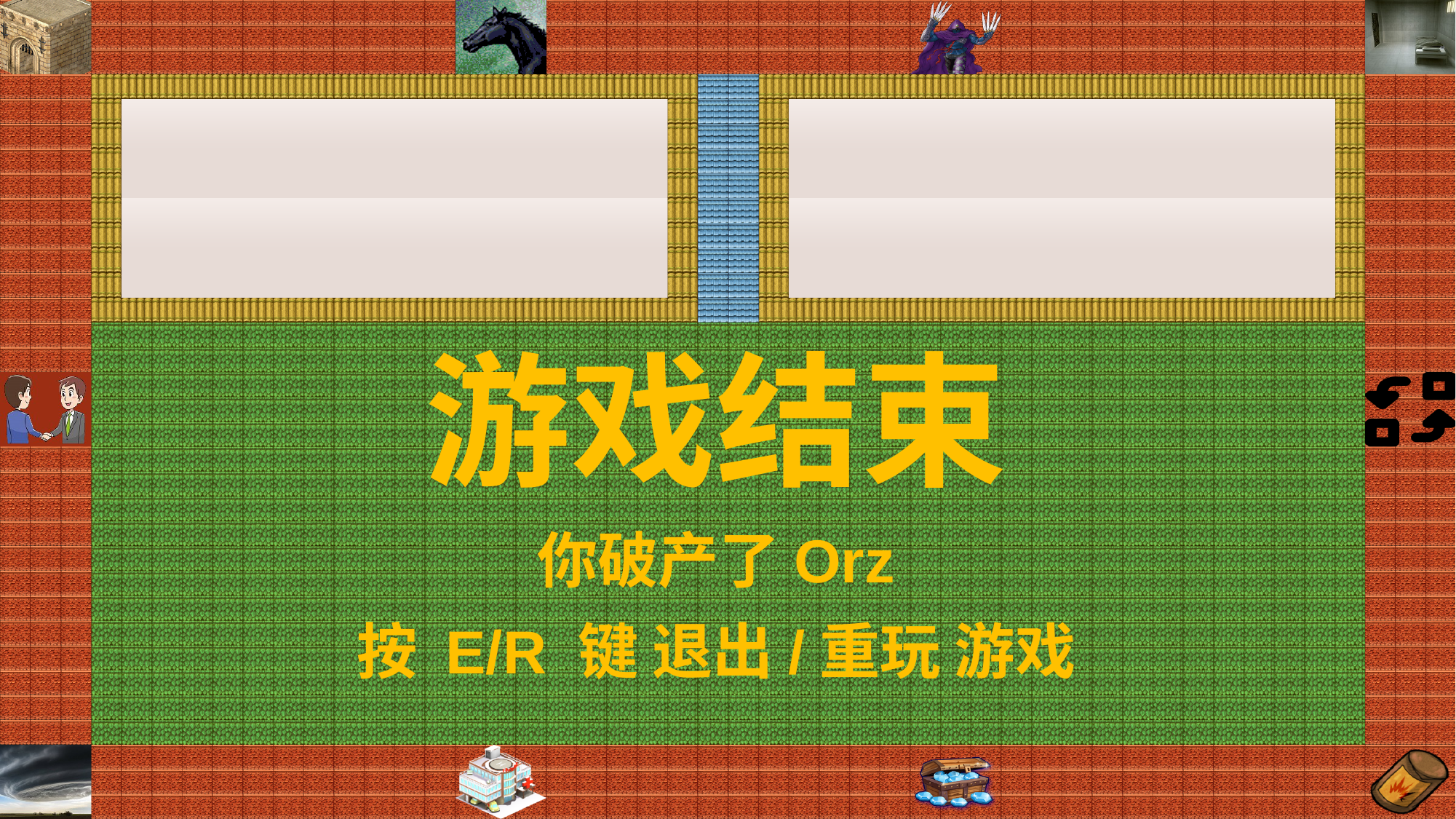

游戏结束
你破产了Orz
按 E/R 键 退出/重玩 游戏